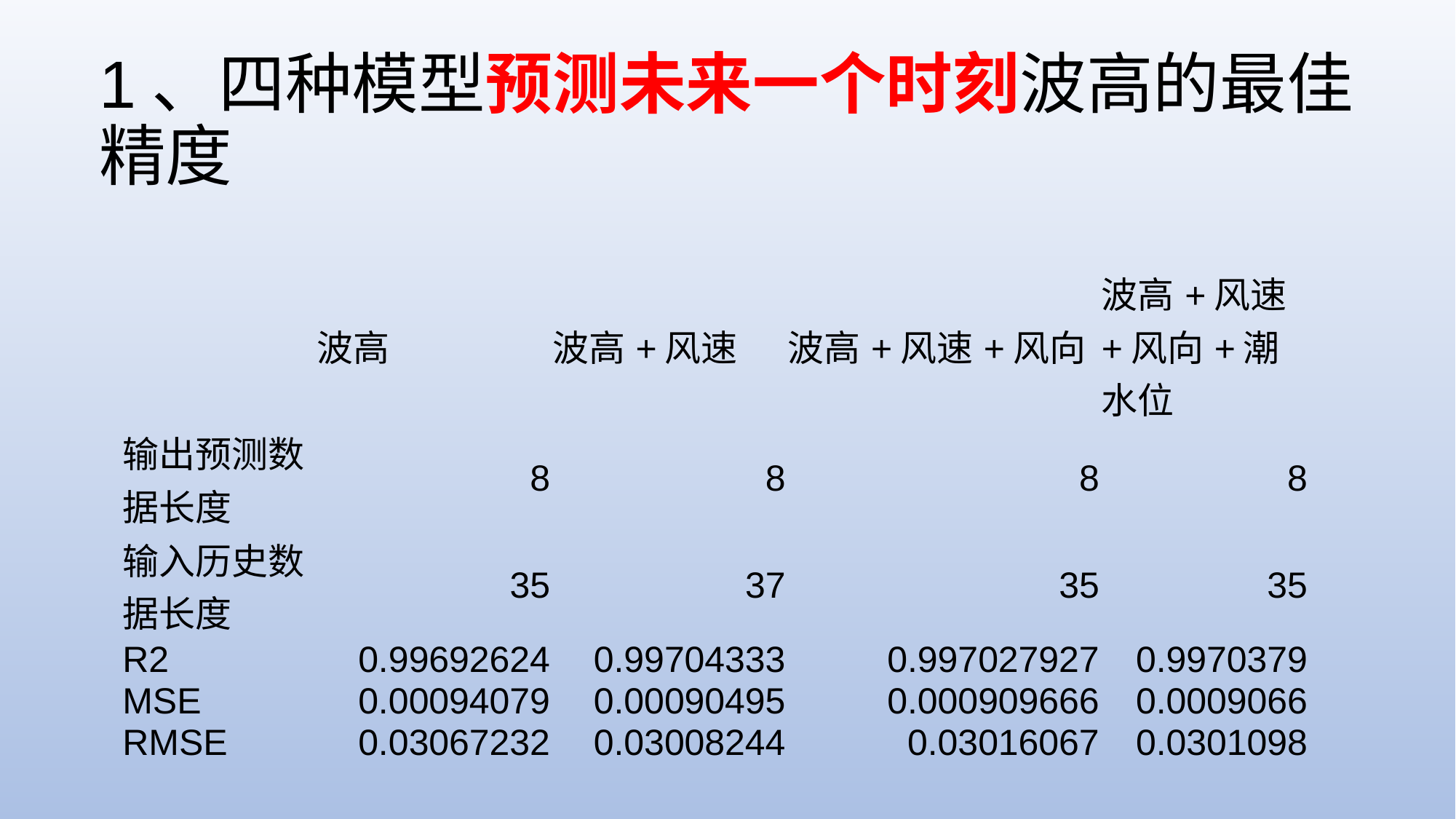

# 1、四种模型预测未来一个时刻波高的最佳精度
|  |  |  |  |  |
| --- | --- | --- | --- | --- |
|  | 波高 | 波高+风速 | 波高+风速+风向 | 波高+风速+风向+潮水位 |
| 输出预测数据长度 | 8 | 8 | 8 | 8 |
| 输入历史数据长度 | 35 | 37 | 35 | 35 |
| R2 | 0.99692624 | 0.99704333 | 0.997027927 | 0.9970379 |
| MSE | 0.00094079 | 0.00090495 | 0.000909666 | 0.0009066 |
| RMSE | 0.03067232 | 0.03008244 | 0.03016067 | 0.0301098 |